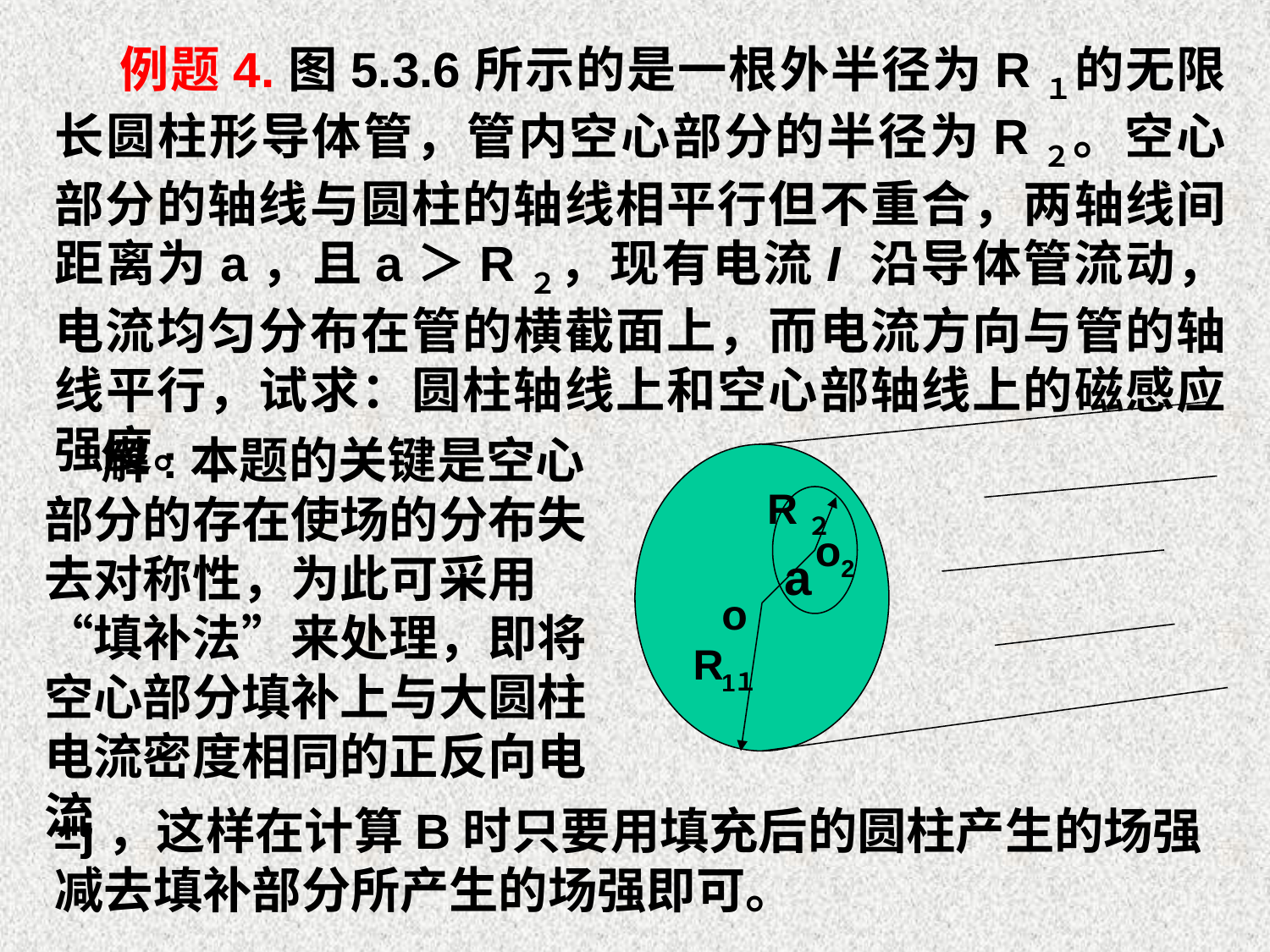

例题4.图5.3.6所示的是一根外半径为R１的无限长圆柱形导体管，管内空心部分的半径为R２。空心部分的轴线与圆柱的轴线相平行但不重合，两轴线间距离为a，且a＞R２，现有电流I 沿导体管流动，电流均匀分布在管的横截面上，而电流方向与管的轴线平行，试求：圆柱轴线上和空心部轴线上的磁感应强度。

    解:本题的关键是空心部分的存在使场的分布失去对称性，为此可采用“填补法”来处理，即将空心部分填补上与大圆柱电流密度相同的正反向电流

R２

o2
a

o1

R１

±j，这样在计算B时只要用填充后的圆柱产生的场强减去填补部分所产生的场强即可。